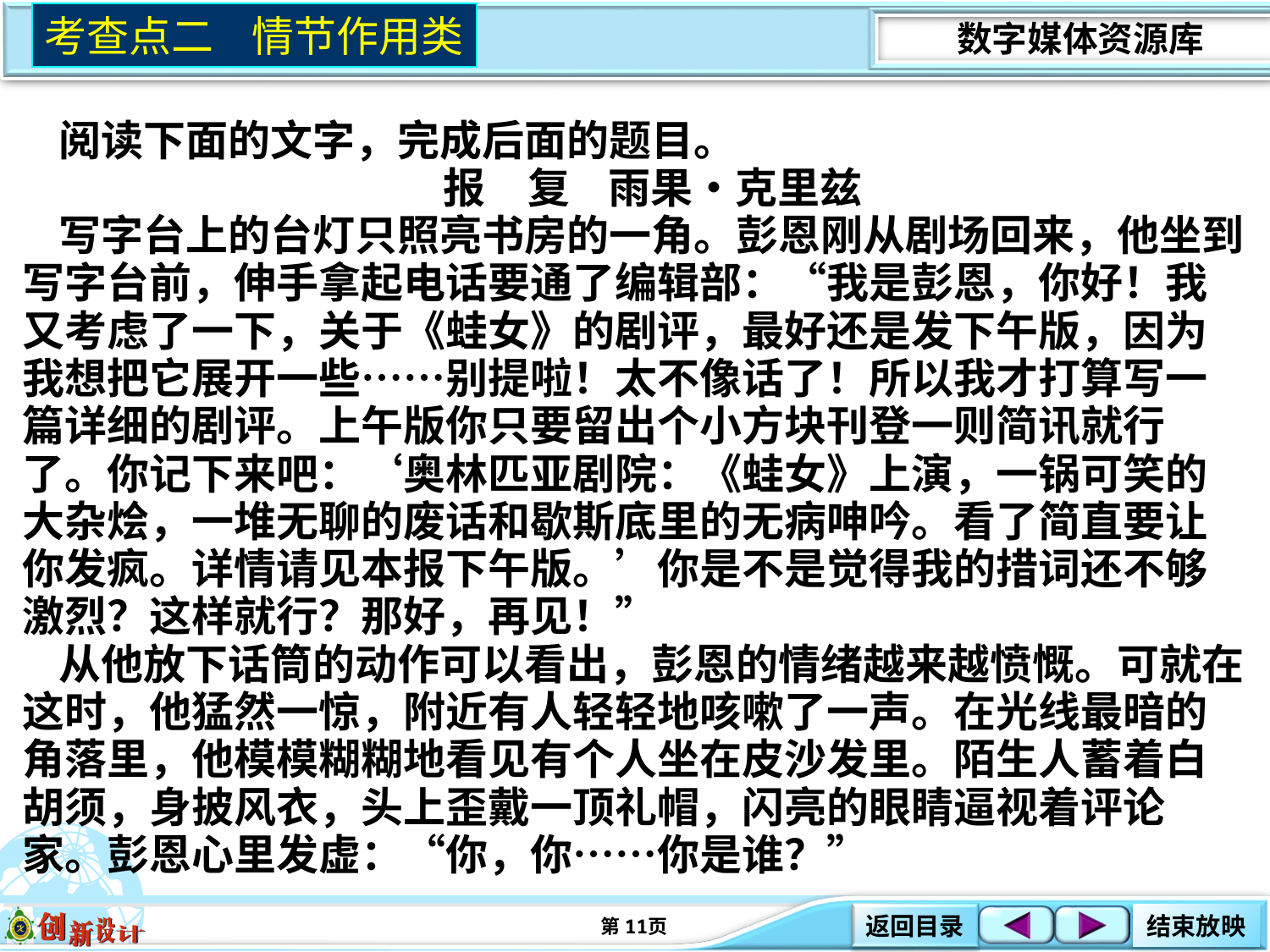

考查点二    情节作用类
阅读下面的文字，完成后面的题目。
报　复    雨果•克里兹
写字台上的台灯只照亮书房的一角。彭恩刚从剧场回来，他坐到写字台前，伸手拿起电话要通了编辑部：“我是彭恩，你好！我又考虑了一下，关于《蛙女》的剧评，最好还是发下午版，因为我想把它展开一些……别提啦！太不像话了！所以我才打算写一篇详细的剧评。上午版你只要留出个小方块刊登一则简讯就行了。你记下来吧：‘奥林匹亚剧院：《蛙女》上演，一锅可笑的大杂烩，一堆无聊的废话和歇斯底里的无病呻吟。看了简直要让你发疯。详情请见本报下午版。’你是不是觉得我的措词还不够激烈？这样就行？那好，再见！”
从他放下话筒的动作可以看出，彭恩的情绪越来越愤慨。可就在这时，他猛然一惊，附近有人轻轻地咳嗽了一声。在光线最暗的角落里，他模模糊糊地看见有个人坐在皮沙发里。陌生人蓄着白胡须，身披风衣，头上歪戴一顶礼帽，闪亮的眼睛逼视着评论家。彭恩心里发虚：“你，你……你是谁？”